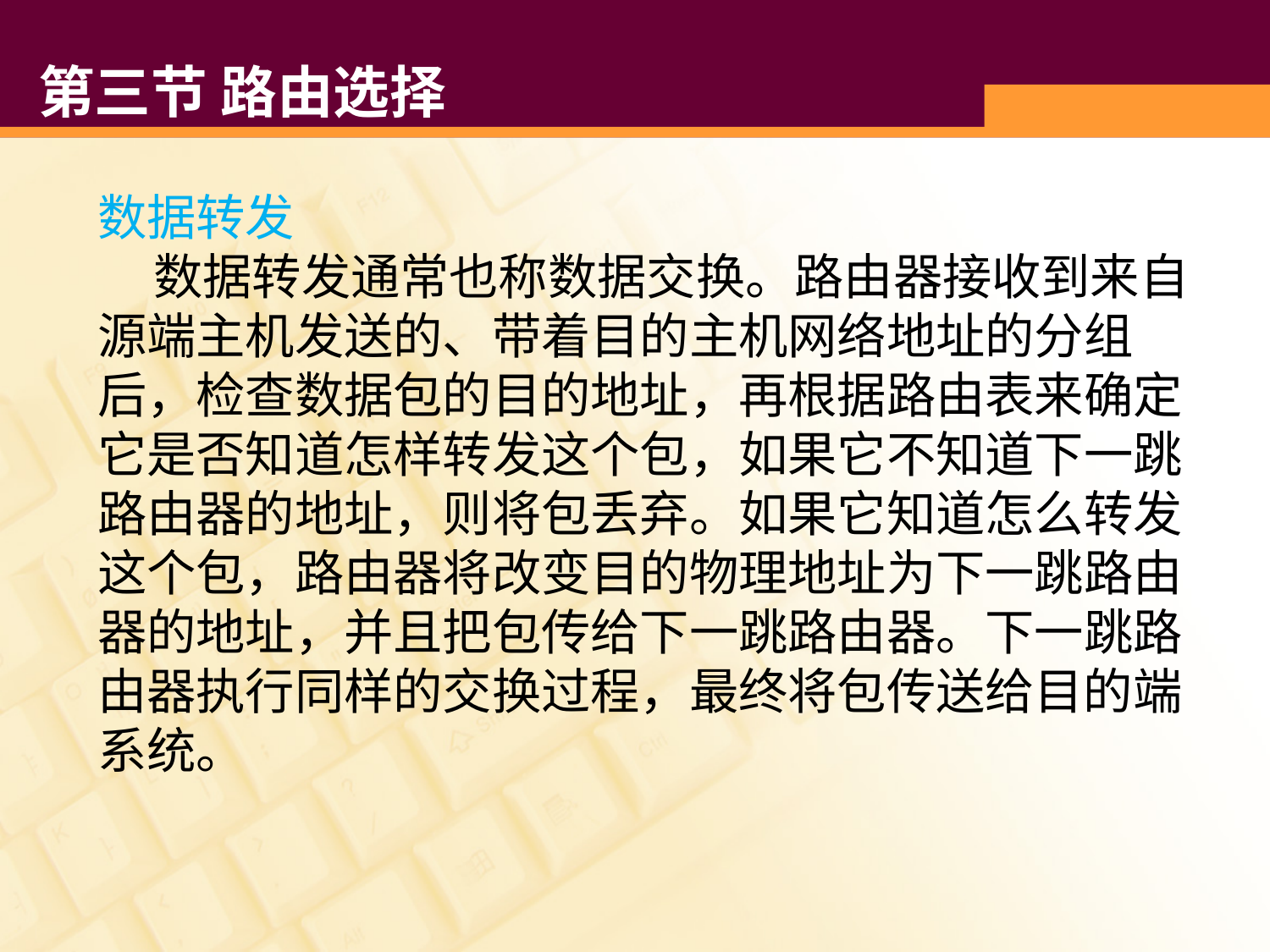

# 第三节 路由选择
数据转发
    数据转发通常也称数据交换。路由器接收到来自源端主机发送的、带着目的主机网络地址的分组后，检查数据包的目的地址，再根据路由表来确定它是否知道怎样转发这个包，如果它不知道下一跳路由器的地址，则将包丢弃。如果它知道怎么转发这个包，路由器将改变目的物理地址为下一跳路由器的地址，并且把包传给下一跳路由器。下一跳路由器执行同样的交换过程，最终将包传送给目的端系统。